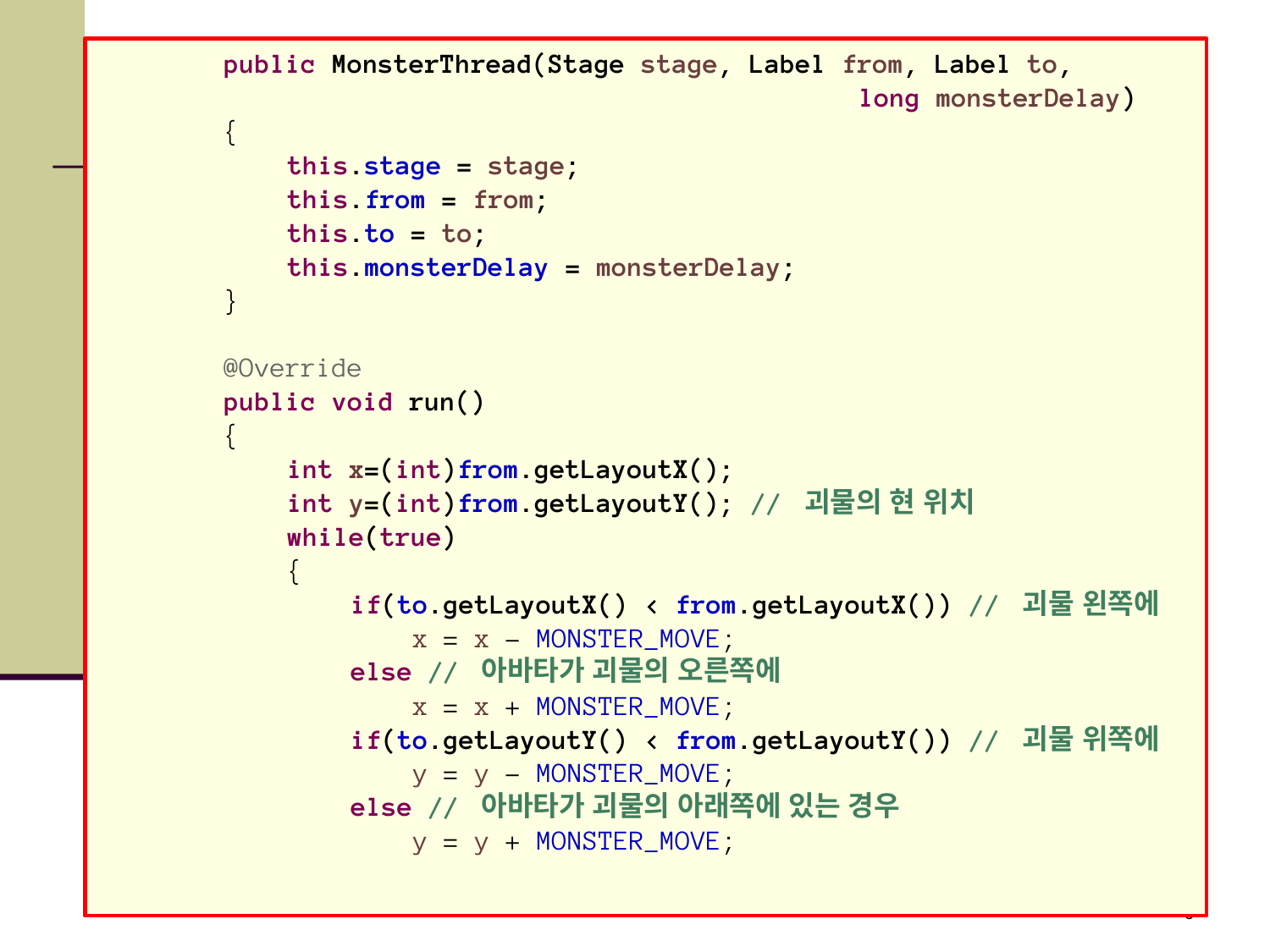

public MonsterThread(Stage stage, Label from, Label to,
					long monsterDelay)
{
this.stage = stage;
this.from = from;
this.to = to;
this.monsterDelay = monsterDelay;
}

@Override
public void run()
{
int x=(int)from.getLayoutX();
int y=(int)from.getLayoutY(); // 괴물의 현 위치
while(true)
{
if(to.getLayoutX() < from.getLayoutX()) // 괴물 왼쪽에
    x = x - MONSTER_MOVE;
else // 아바타가 괴물의 오른쪽에
    x = x + MONSTER_MOVE;
if(to.getLayoutY() < from.getLayoutY()) // 괴물 위쪽에
    y = y - MONSTER_MOVE;
else // 아바타가 괴물의 아래쪽에 있는 경우
    y = y + MONSTER_MOVE;

#

6